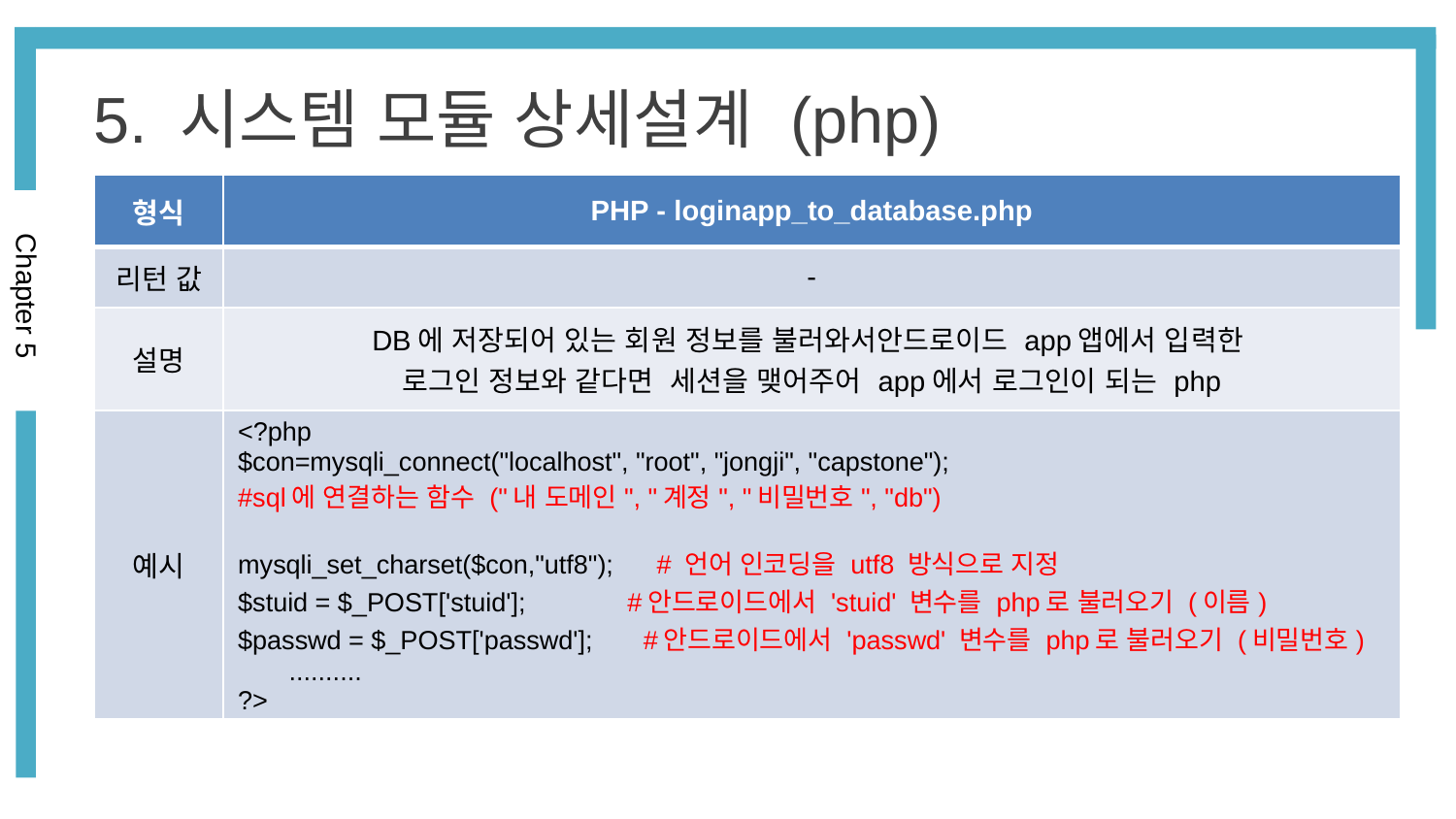

5. 시스템 모듈 상세설계 (php)

| 형식 | PHP - loginapp\_to\_database.php |
| --- | --- |
| 리턴 값 | - |
| 설명 | DB에 저장되어 있는 회원 정보를 불러와서안드로이드 app앱에서 입력한 로그인 정보와 같다면 세션을 맺어주어 app에서 로그인이 되는 php |
| 예시 | <?php $con=mysqli\_connect("localhost", "root", "jongji", "capstone"); #sql에 연결하는 함수 ("내 도메인", "계정", "비밀번호", "db") mysqli\_set\_charset($con,"utf8"); # 언어 인코딩을 utf8 방식으로 지정 $stuid = $\_POST['stuid']; #안드로이드에서 'stuid' 변수를 php로 불러오기 (이름) $passwd = $\_POST['passwd']; #안드로이드에서 'passwd' 변수를 php로 불러오기 (비밀번호) .......... ?> |
Chapter 5